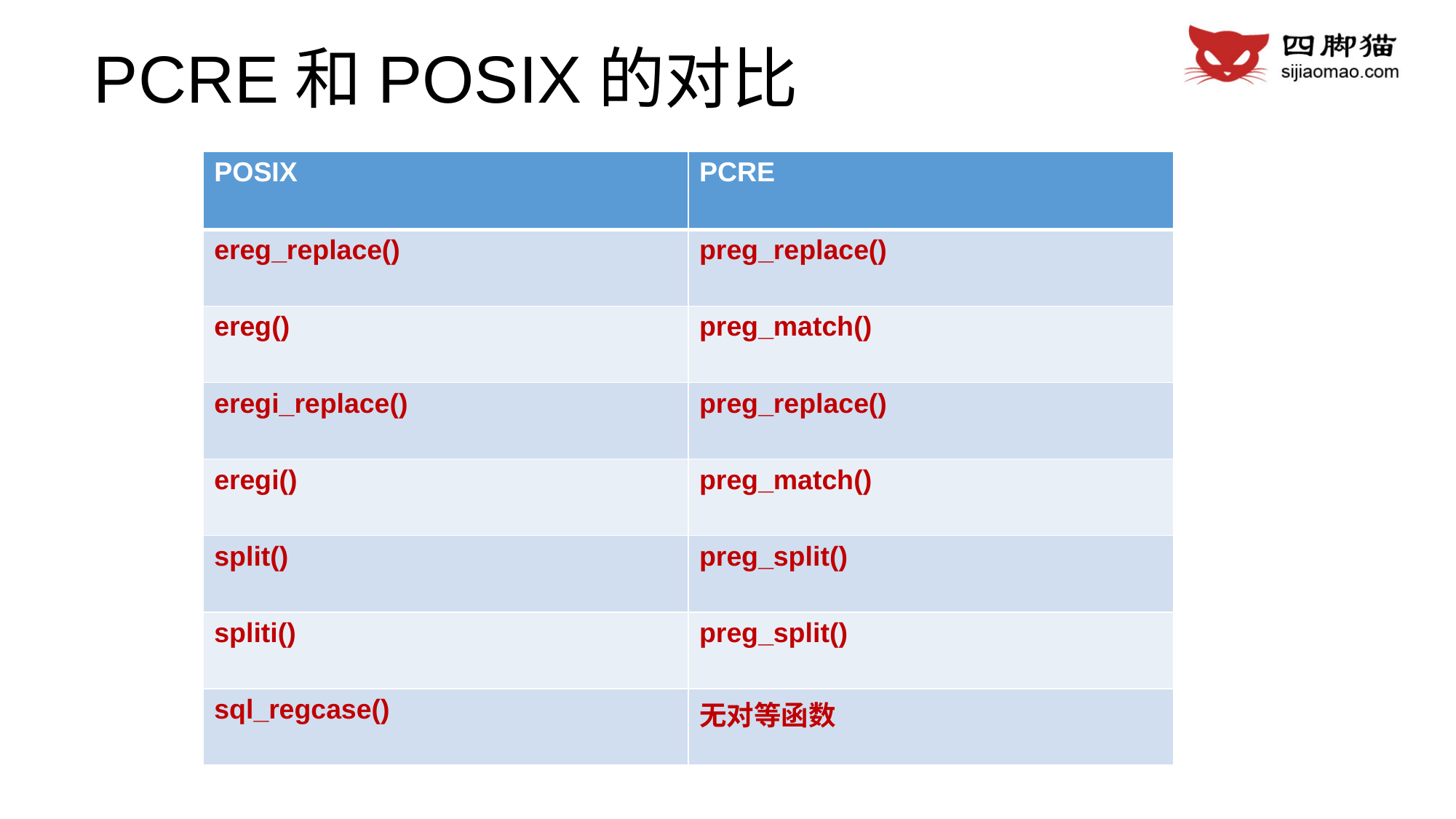

PCRE和POSIX的对比
| POSIX | PCRE |
| --- | --- |
| ereg\_replace() | preg\_replace() |
| ereg() | preg\_match() |
| eregi\_replace() | preg\_replace() |
| eregi() | preg\_match() |
| split() | preg\_split() |
| spliti() | preg\_split() |
| sql\_regcase() | 无对等函数 |